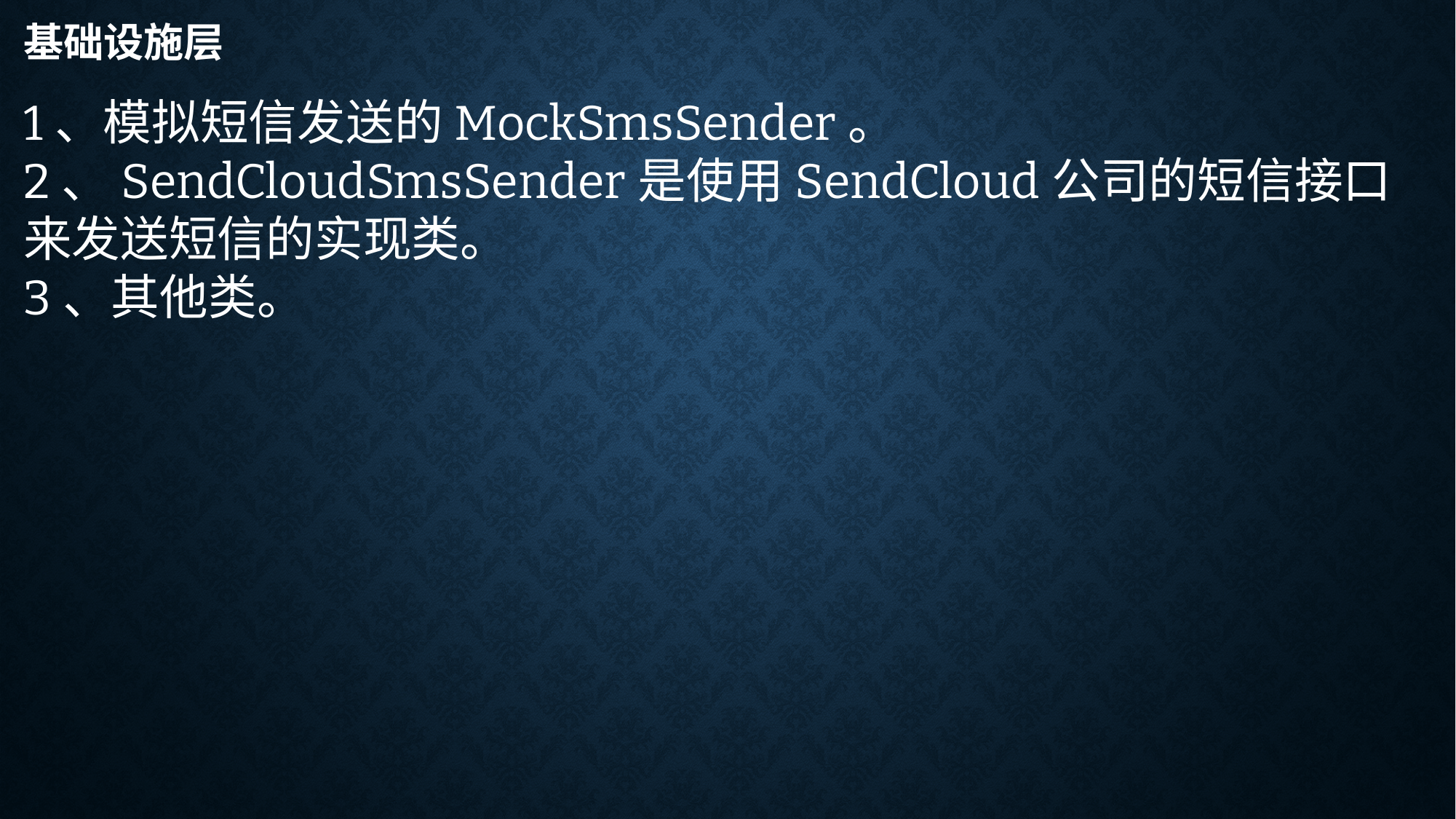

# 基础设施层
1、模拟短信发送的MockSmsSender。
2、SendCloudSmsSender是使用SendCloud公司的短信接口来发送短信的实现类。
3、其他类。